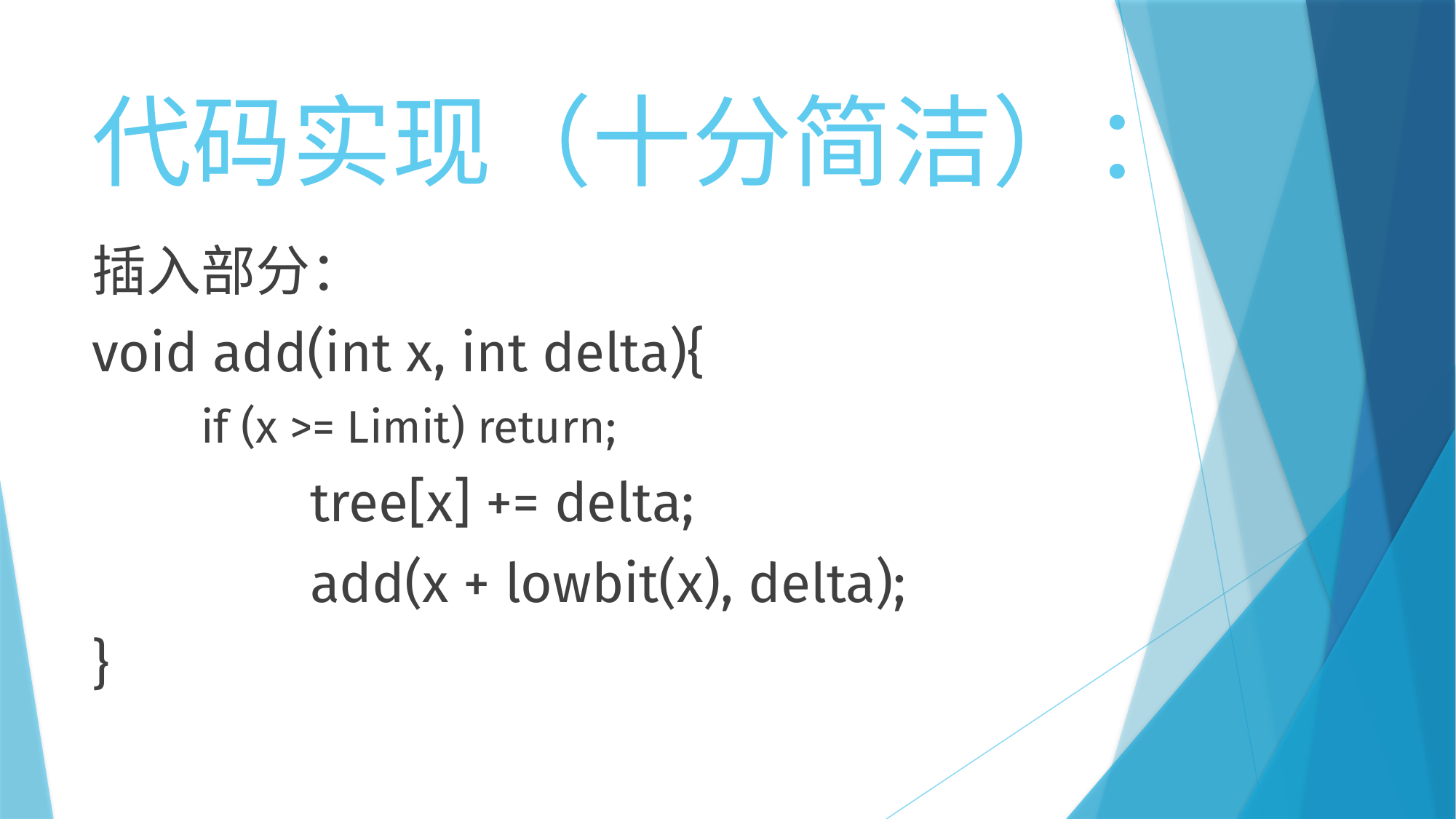

# 代码实现（十分简洁）：
插入部分：
void add(int x, int delta){
if (x >= Limit) return;
		tree[x] += delta;
		add(x + lowbit(x), delta);
}